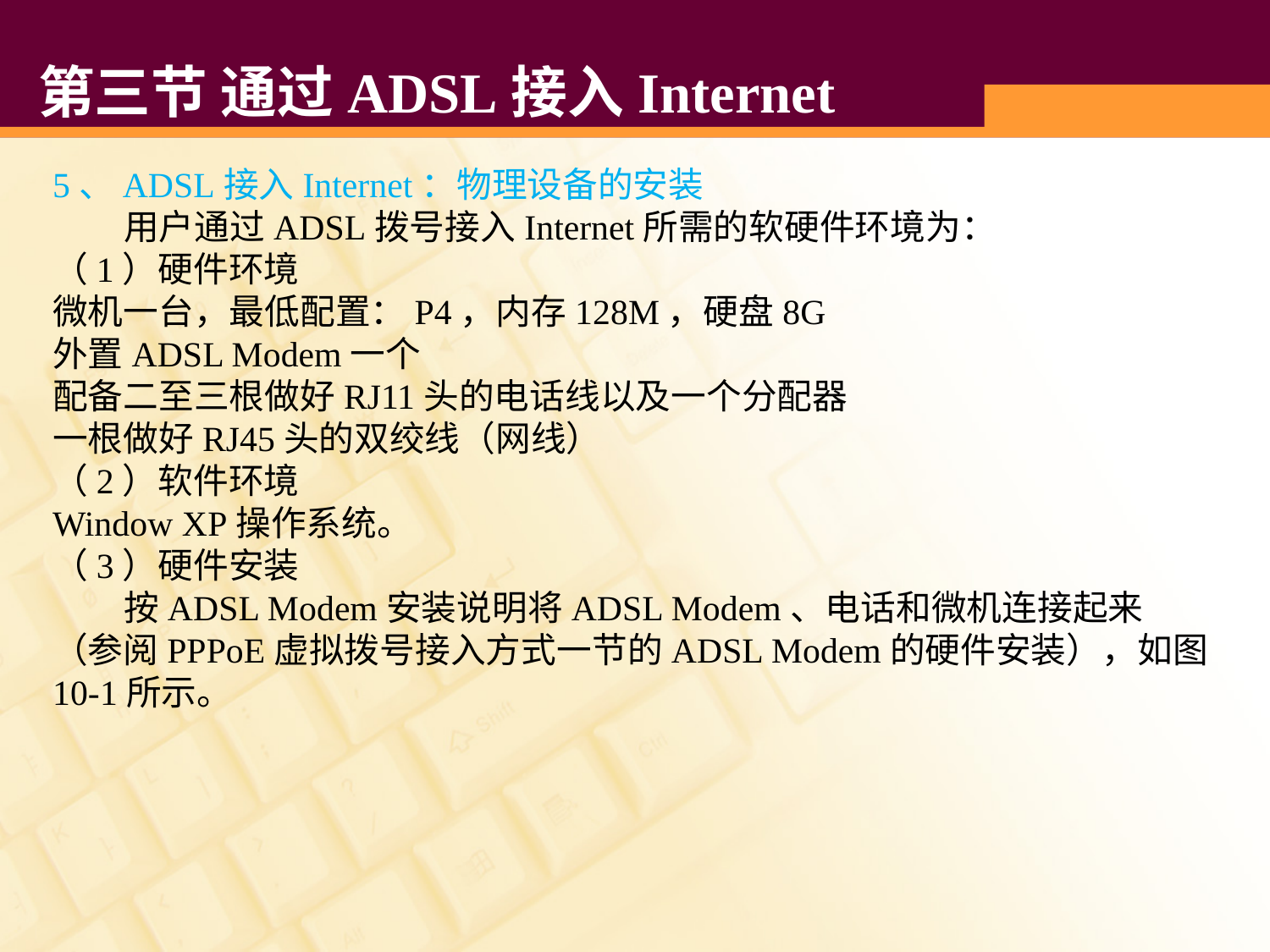

# 第三节 通过ADSL接入Internet
5、ADSL接入Internet：物理设备的安装
        用户通过ADSL拨号接入Internet所需的软硬件环境为：
（1）硬件环境
微机一台，最低配置：P4，内存128M，硬盘8G
外置ADSL Modem一个
配备二至三根做好RJ11头的电话线以及一个分配器
一根做好RJ45头的双绞线（网线）
（2）软件环境
Window XP操作系统。
（3）硬件安装
        按ADSL Modem安装说明将ADSL Modem、电话和微机连接起来（参阅PPPoE虚拟拨号接入方式一节的ADSL Modem的硬件安装），如图10-1所示。